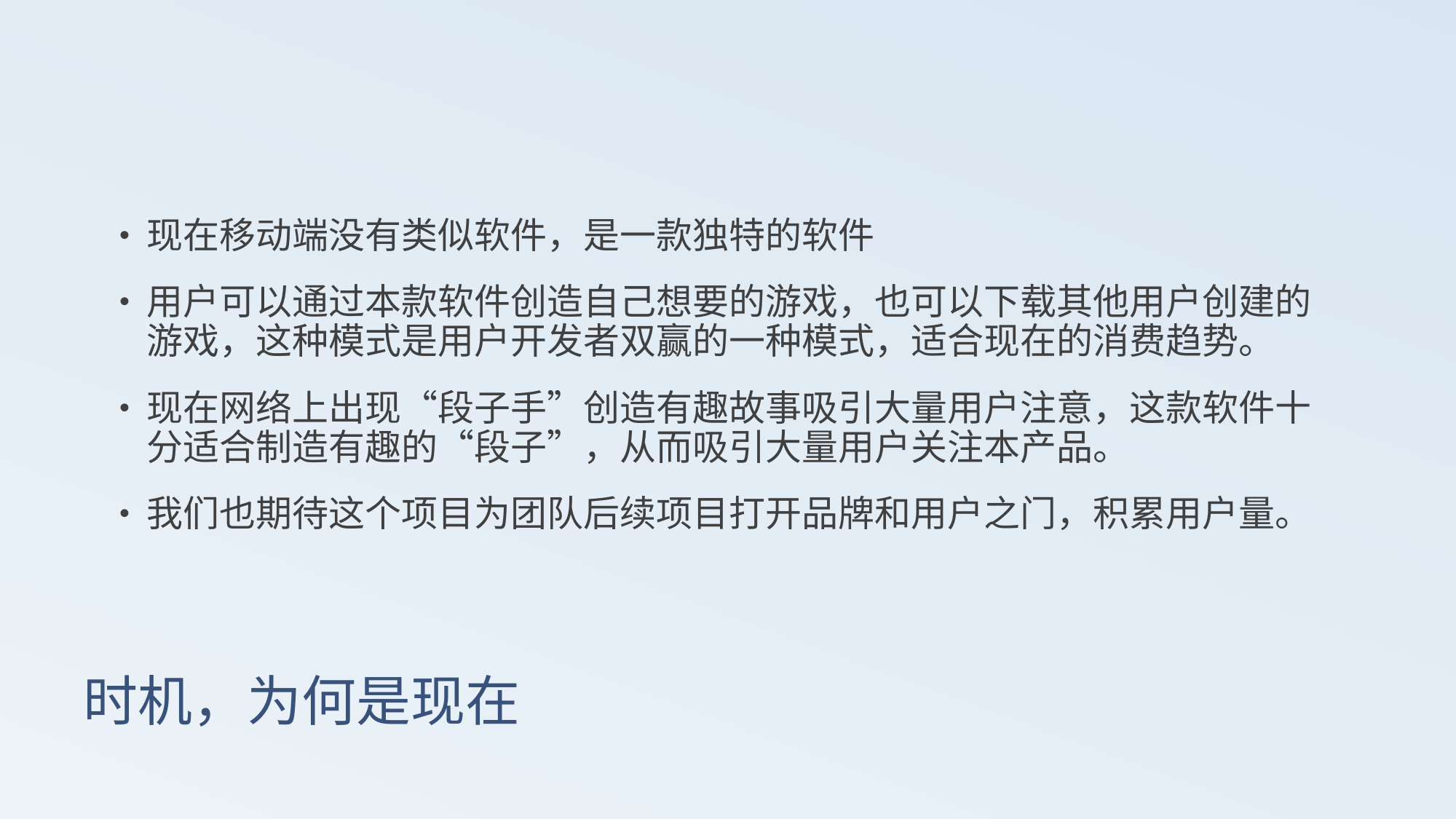

现在移动端没有类似软件，是一款独特的软件
用户可以通过本款软件创造自己想要的游戏，也可以下载其他用户创建的游戏，这种模式是用户开发者双赢的一种模式，适合现在的消费趋势。
现在网络上出现“段子手”创造有趣故事吸引大量用户注意，这款软件十分适合制造有趣的“段子”，从而吸引大量用户关注本产品。
我们也期待这个项目为团队后续项目打开品牌和用户之门，积累用户量。

# 时机，为何是现在